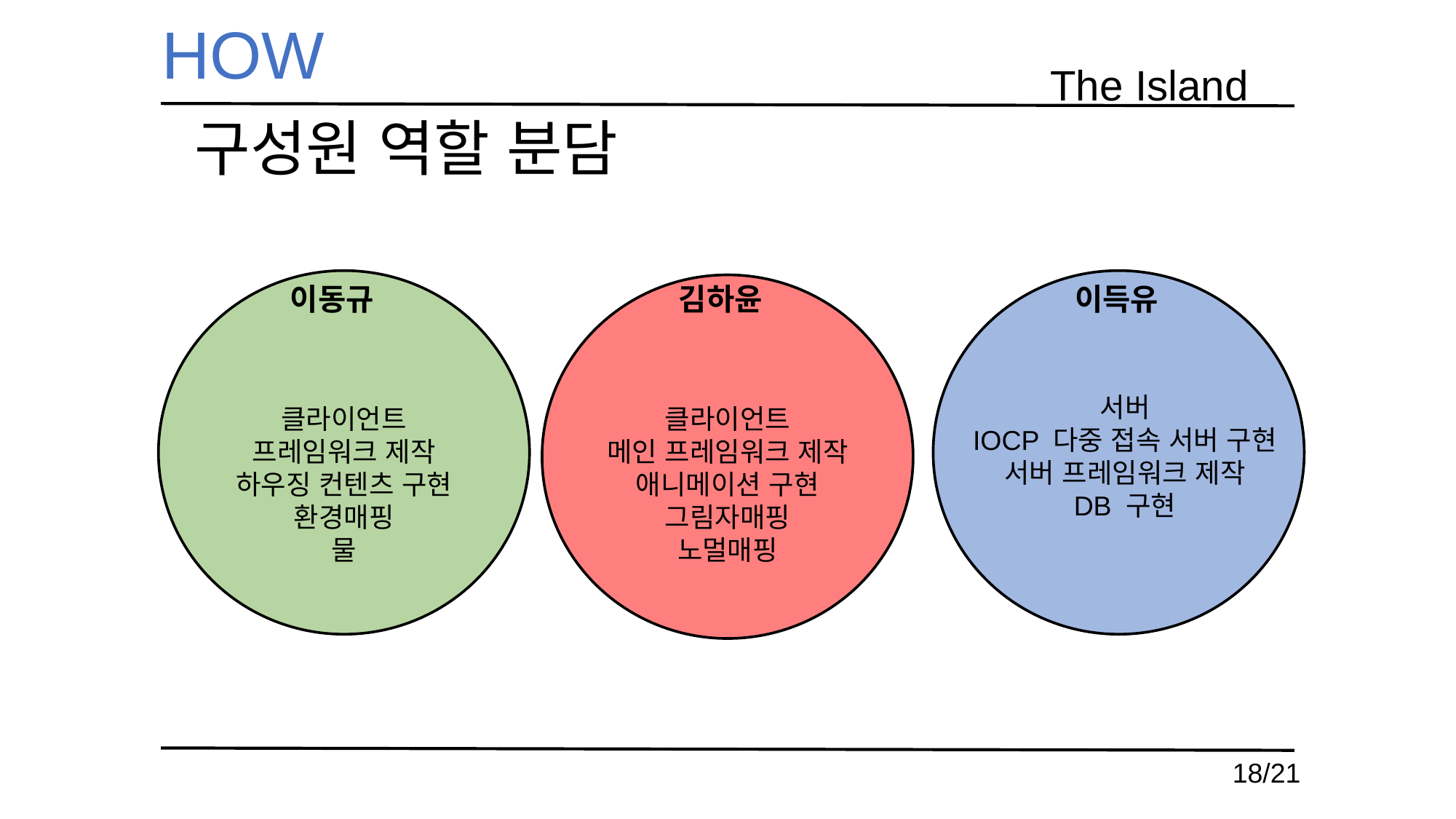

HOW
The Island
구성원 역할 분담

이동규

김하윤
이득유
서버
IOCP 다중 접속 서버 구현
서버 프레임워크 제작
DB 구현
클라이언트
프레임워크 제작
하우징 컨텐츠 구현
환경매핑
물
클라이언트
메인 프레임워크 제작
애니메이션 구현
그림자매핑
노멀매핑
18/21